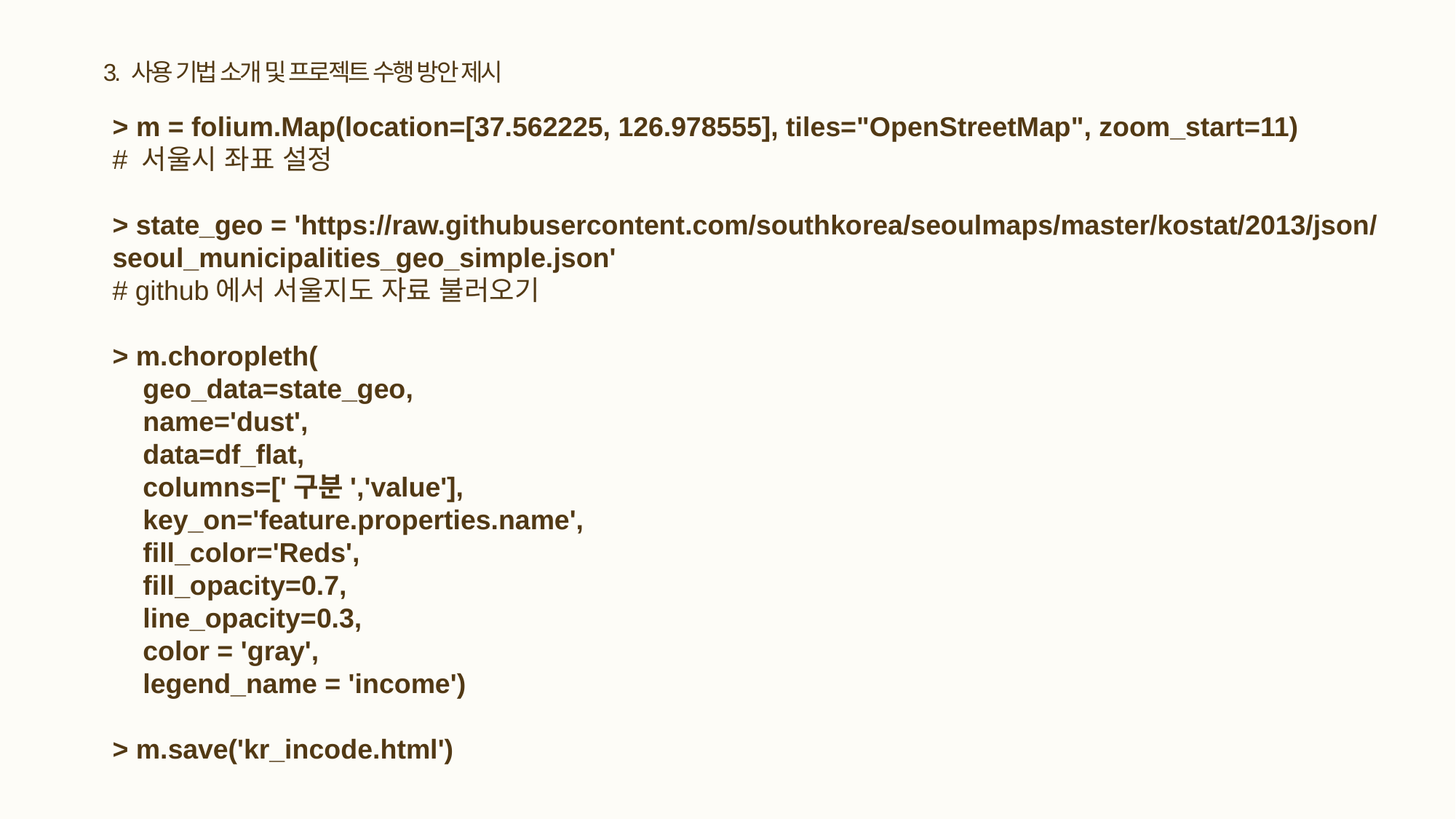

3. 사용 기법 소개 및 프로젝트 수행 방안 제시
> m = folium.Map(location=[37.562225, 126.978555], tiles="OpenStreetMap", zoom_start=11)
# 서울시 좌표 설정

> state_geo = 'https://raw.githubusercontent.com/southkorea/seoulmaps/master/kostat/2013/json/seoul_municipalities_geo_simple.json'
# github에서 서울지도 자료 불러오기

> m.choropleth(
    geo_data=state_geo,
    name='dust',
    data=df_flat,
    columns=['구분','value'],
    key_on='feature.properties.name',
    fill_color='Reds',
    fill_opacity=0.7,
    line_opacity=0.3,
    color = 'gray',
    legend_name = 'income')

> m.save('kr_incode.html')